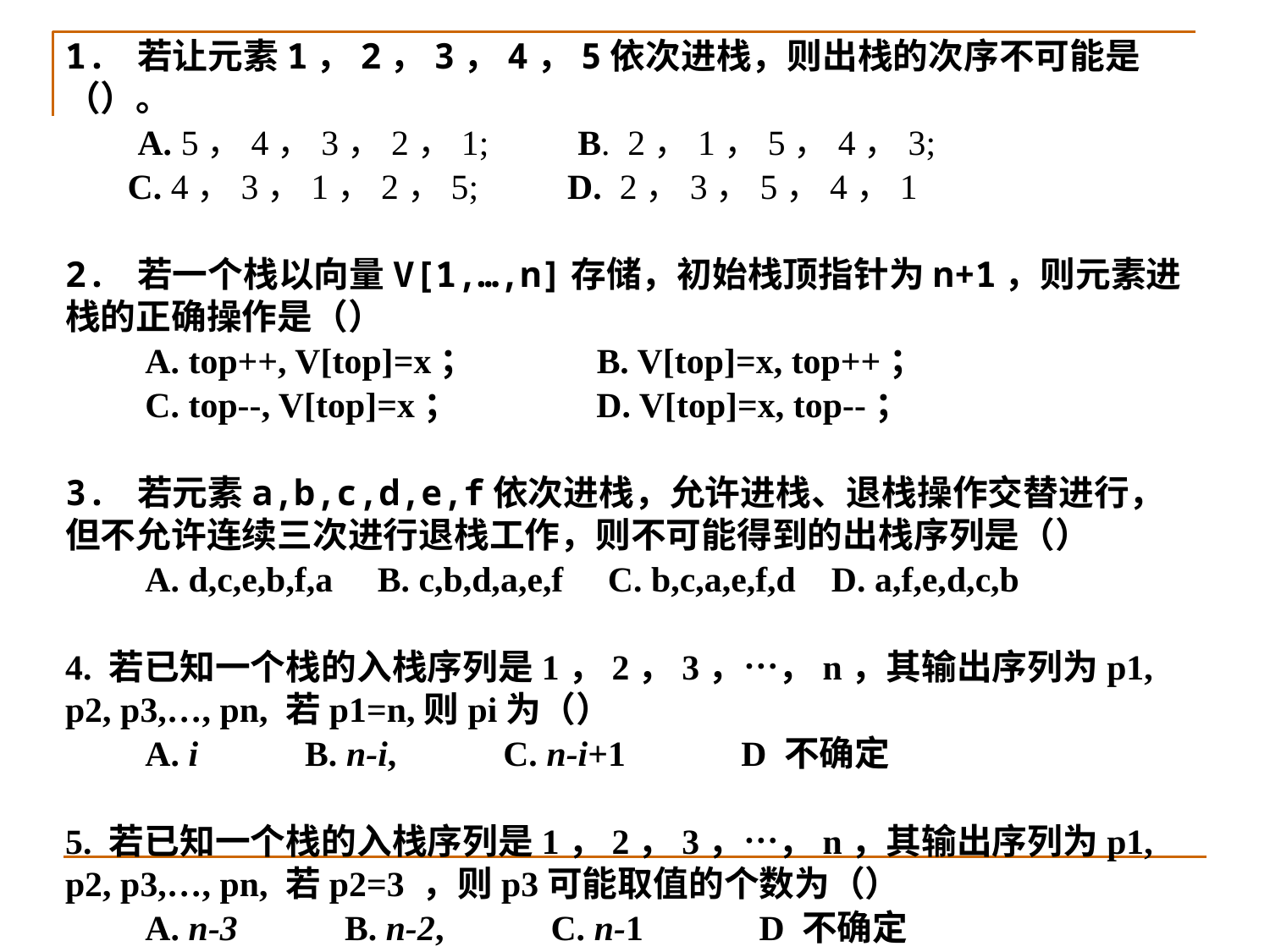

1. 若让元素1，2，3，4，5依次进栈，则出栈的次序不可能是（）。
    A. 5，4，3，2，1;          B.  2，1，5，4，3;
       C. 4，3，1，2，5;          D.  2，3，5，4，1

2. 若一个栈以向量V[1,…,n]存储，初始栈顶指针为n+1，则元素进栈的正确操作是（）
         A. top++, V[top]=x；              B. V[top]=x, top++；
         C. top--, V[top]=x；                D. V[top]=x, top--；

3. 若元素a,b,c,d,e,f依次进栈，允许进栈、退栈操作交替进行，但不允许连续三次进行退栈工作，则不可能得到的出栈序列是（）
         A. d,c,e,b,f,a     B. c,b,d,a,e,f     C. b,c,a,e,f,d    D. a,f,e,d,c,b

4. 若已知一个栈的入栈序列是1，2，3，…，n，其输出序列为p1, p2, p3,…, pn, 若p1=n,则pi为（）
         A. i            B. n-i,            C. n-i+1             D 不确定

5. 若已知一个栈的入栈序列是1，2，3，…，n，其输出序列为p1, p2, p3,…, pn, 若p2=3 ，则p3可能取值的个数为（）
         A. n-3            B. n-2,            C. n-1             D 不确定